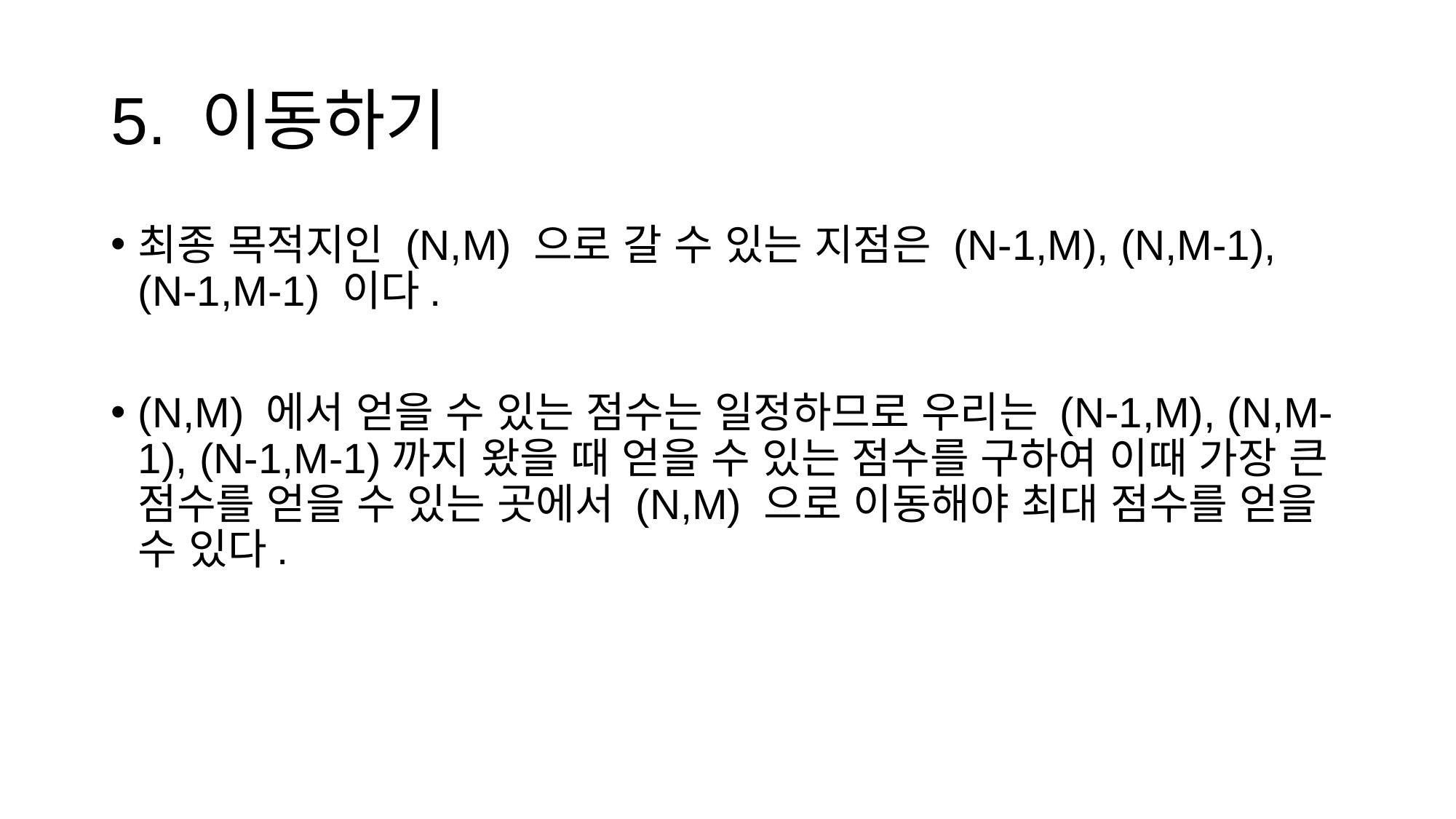

# 5. 이동하기
최종 목적지인 (N,M) 으로 갈 수 있는 지점은 (N-1,M), (N,M-1), (N-1,M-1) 이다.

(N,M) 에서 얻을 수 있는 점수는 일정하므로 우리는 (N-1,M), (N,M-1), (N-1,M-1)까지 왔을 때 얻을 수 있는 점수를 구하여 이때 가장 큰 점수를 얻을 수 있는 곳에서 (N,M) 으로 이동해야 최대 점수를 얻을 수 있다.